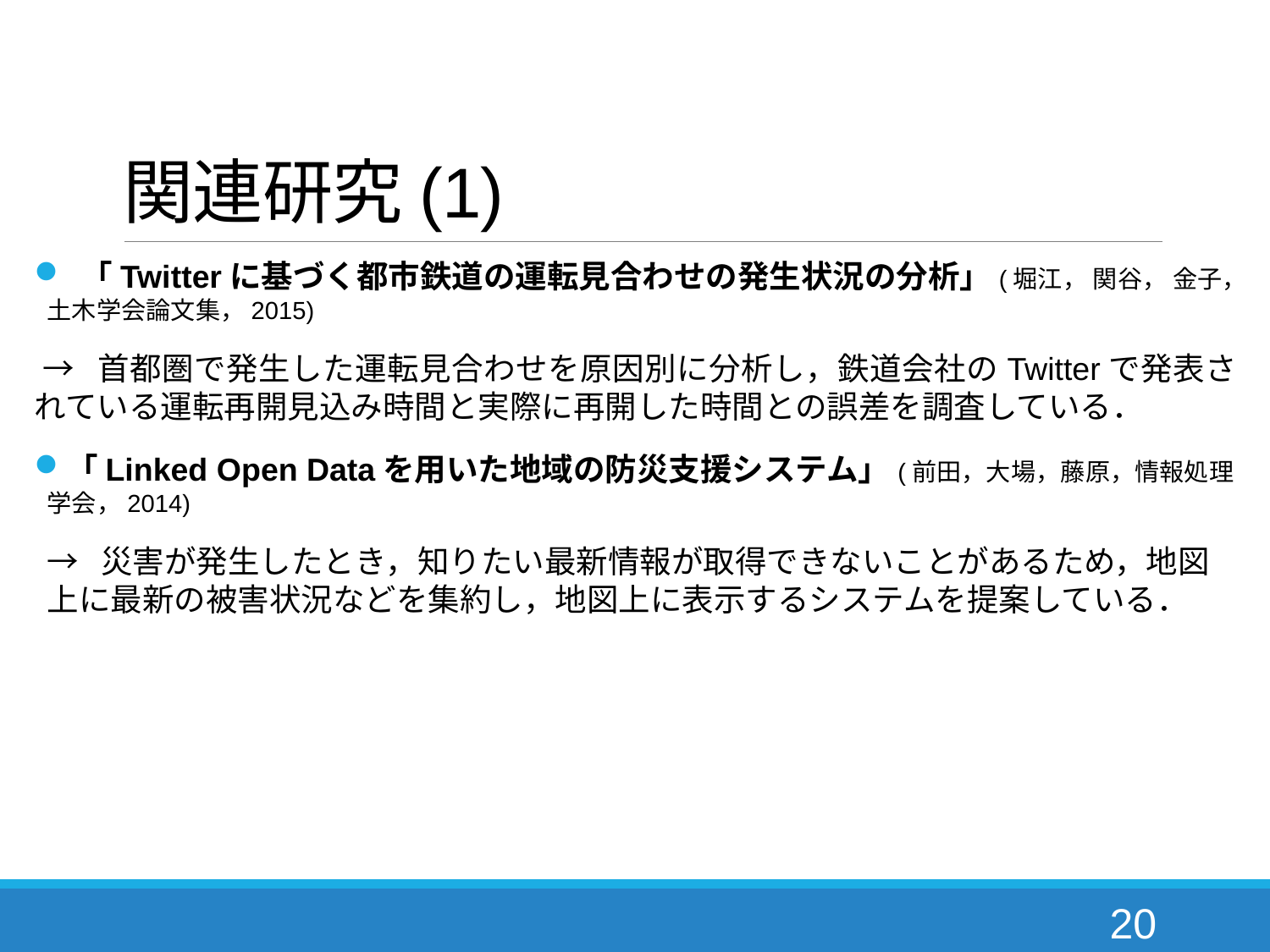

# 関連研究(1)
 「Twitterに基づく都市鉄道の運転見合わせの発生状況の分析」(堀江， 関谷， 金子，土木学会論文集，2015)
 →  首都圏で発生した運転見合わせを原因別に分析し，鉄道会社のTwitterで発表されている運転再開見込み時間と実際に再開した時間との誤差を調査している．
「Linked Open Dataを用いた地域の防災支援システム」(前田，大場，藤原，情報処理学会，2014)
→  災害が発生したとき，知りたい最新情報が取得できないことがあるため，地図上に最新の被害状況などを集約し，地図上に表示するシステムを提案している．

20